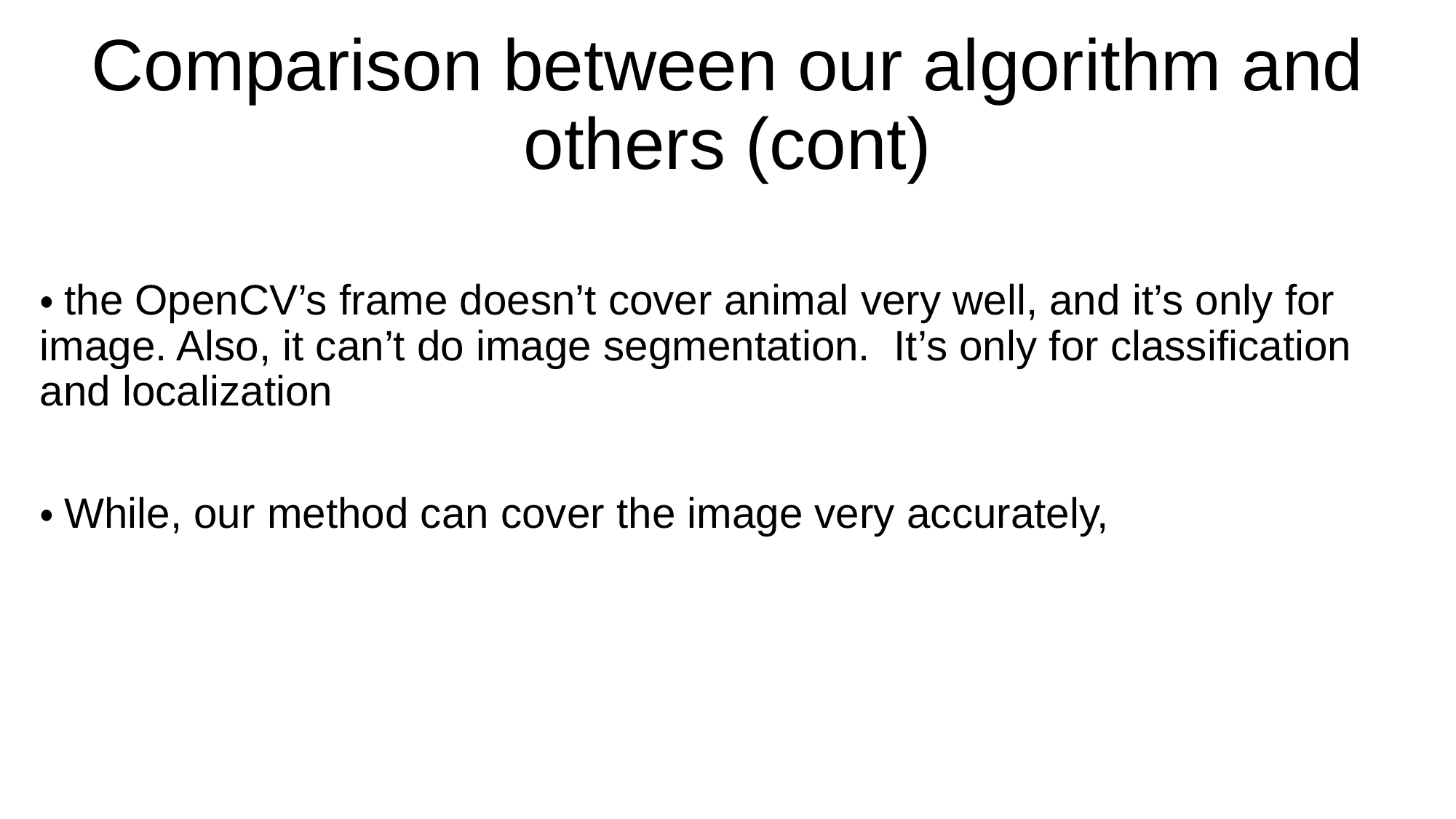

# Comparison between our algorithm and others (cont)

・the OpenCV’s frame doesn’t cover animal very well, and it’s only for image. Also, it can’t do image segmentation.  It’s only for classification and localization

・While, our method can cover the image very accurately,